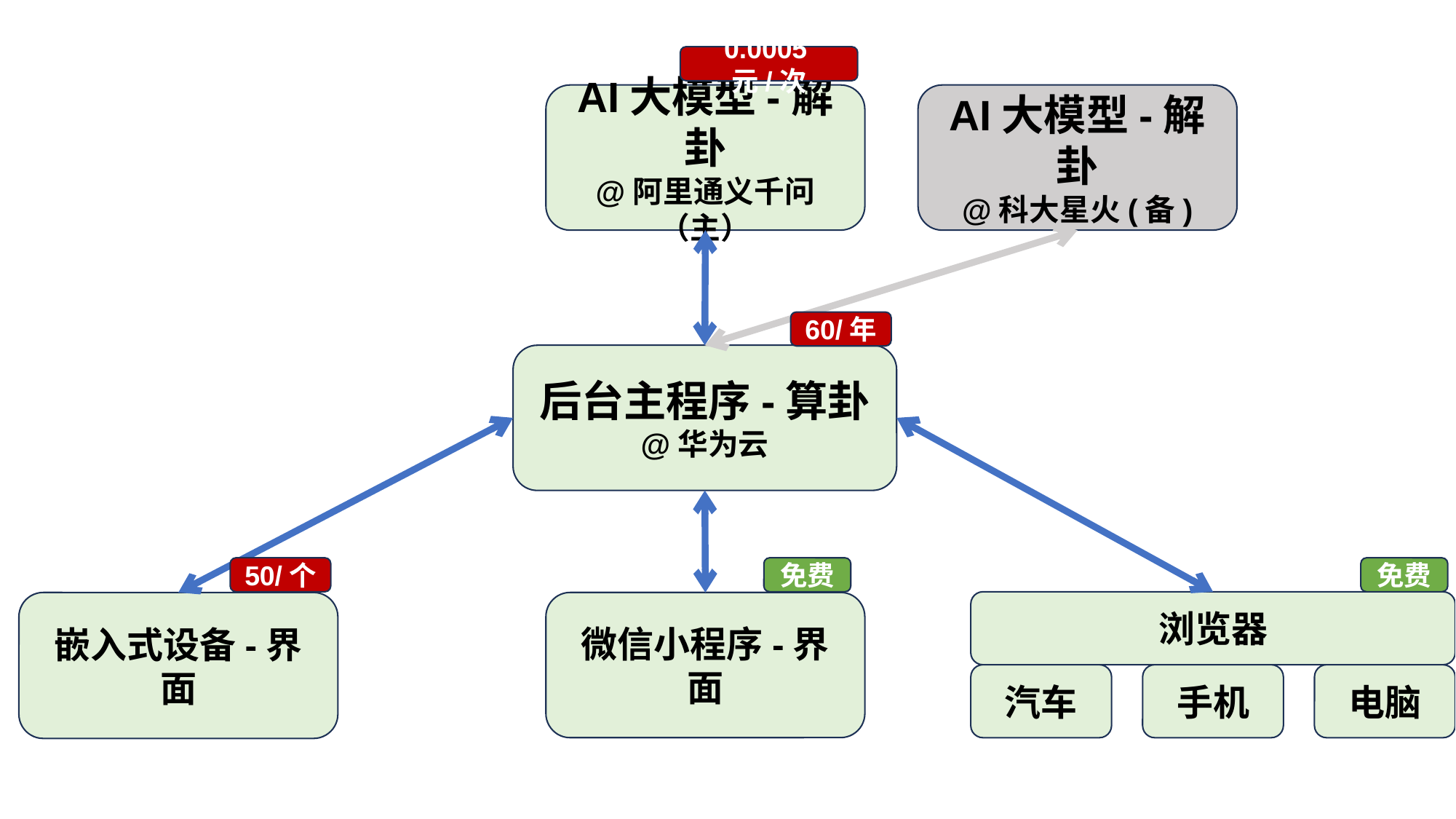

0.0005元/次
AI大模型-解卦
@科大星火(备)
AI大模型-解卦
@阿里通义千问（主）
60/年
后台主程序-算卦
@华为云
免费
50/个
免费
浏览器
嵌入式设备-界面
微信小程序-界面
汽车
手机
电脑